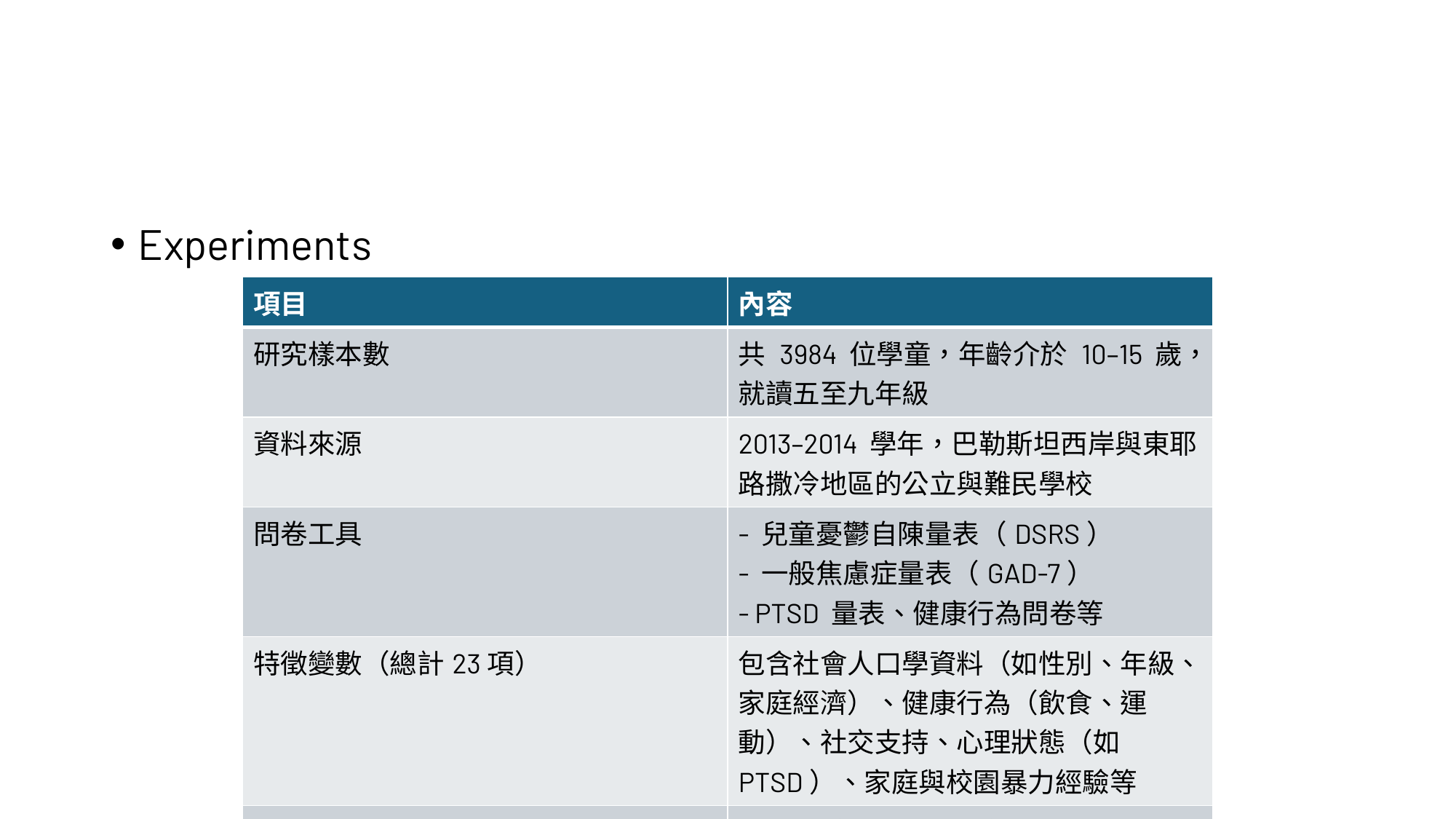

#
Experiments

| 項目 | 內容 |
| --- | --- |
| 研究樣本數 | 共 3984 位學童，年齡介於 10–15 歲，就讀五至九年級 |
| 資料來源 | 2013–2014 學年，巴勒斯坦西岸與東耶路撒冷地區的公立與難民學校 |
| 問卷工具 | - 兒童憂鬱自陳量表（DSRS） - 一般焦慮症量表（GAD-7） - PTSD 量表、健康行為問卷等 |
| 特徵變數（總計23項） | 包含社會人口學資料（如性別、年級、家庭經濟）、健康行為（飲食、運動）、社交支持、心理狀態（如 PTSD）、家庭與校園暴力經驗等 |
| 目標變數 | - 憂鬱（正常 / 異常） - 焦慮（正常 / 異常） |